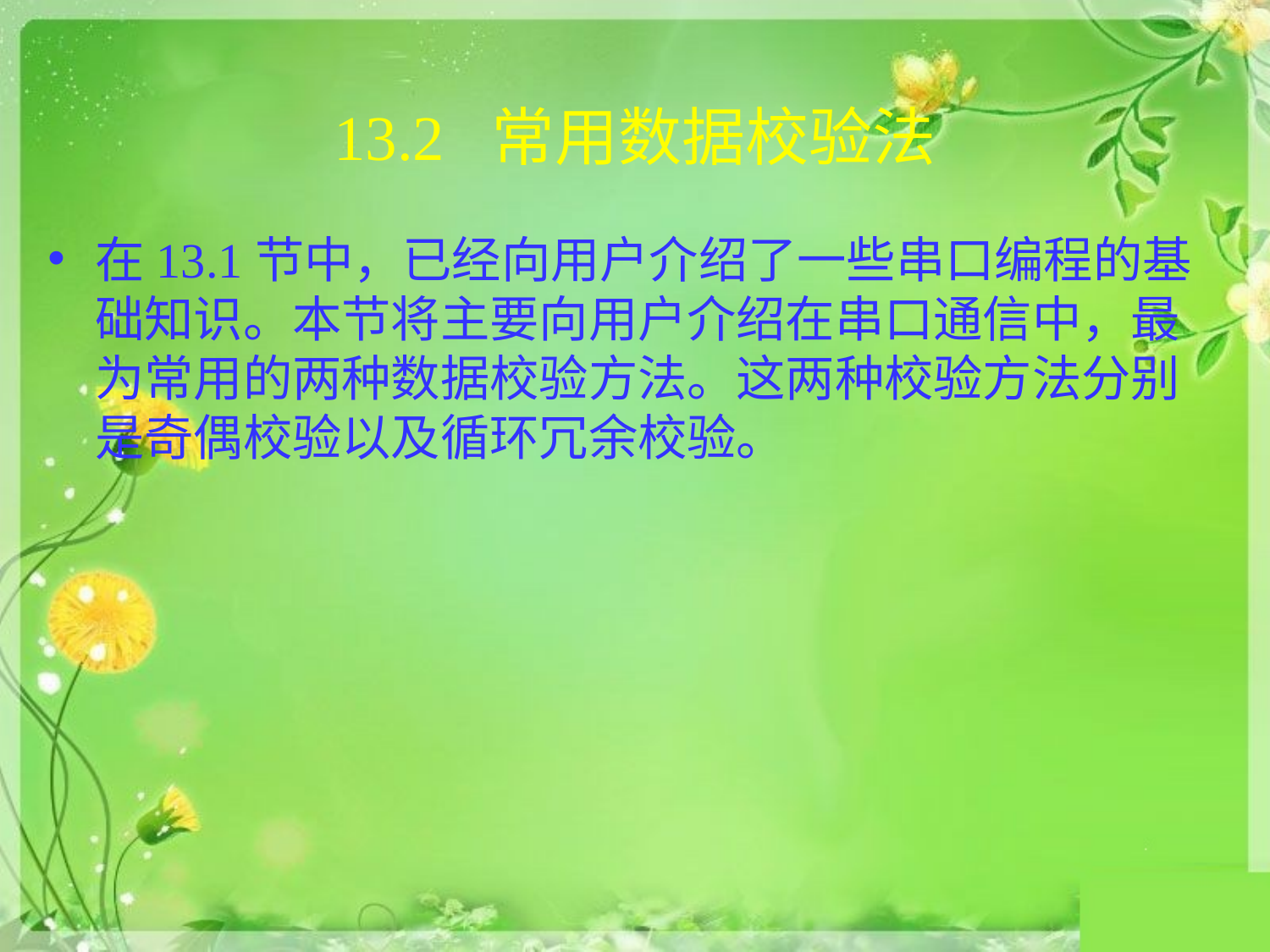

# 13.2  常用数据校验法
在13.1节中，已经向用户介绍了一些串口编程的基础知识。本节将主要向用户介绍在串口通信中，最为常用的两种数据校验方法。这两种校验方法分别是奇偶校验以及循环冗余校验。